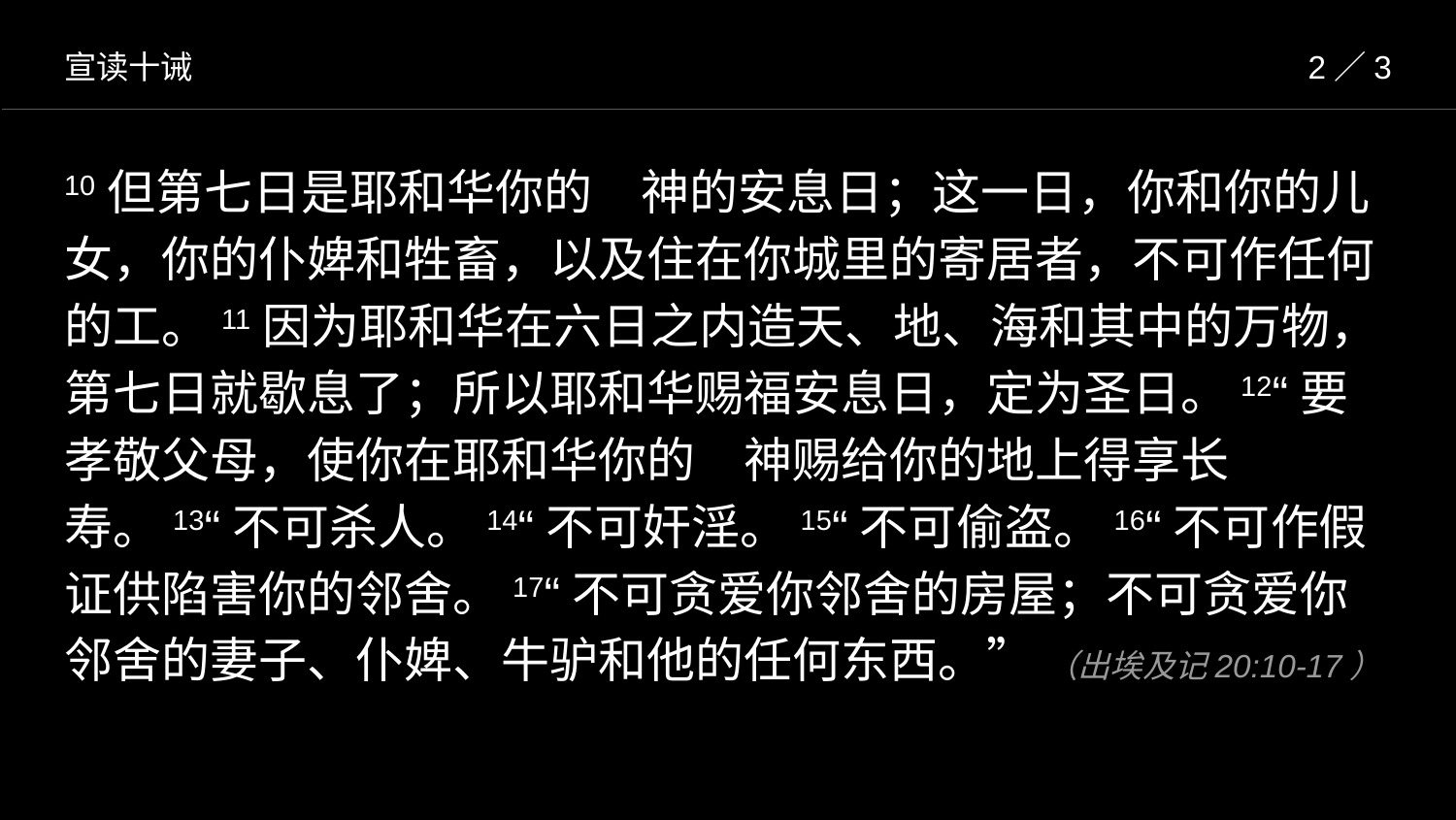

# 宣读十诫
2／3
10但第七日是耶和华你的　神的安息日；这一日，你和你的儿女，你的仆婢和牲畜，以及住在你城里的寄居者，不可作任何的工。11因为耶和华在六日之内造天、地、海和其中的万物，第七日就歇息了；所以耶和华赐福安息日，定为圣日。12“要孝敬父母，使你在耶和华你的　神赐给你的地上得享长寿。13“不可杀人。14“不可奸淫。15“不可偷盗。16“不可作假证供陷害你的邻舍。17“不可贪爱你邻舍的房屋；不可贪爱你邻舍的妻子、仆婢、牛驴和他的任何东西。” （出埃及记20:10-17）